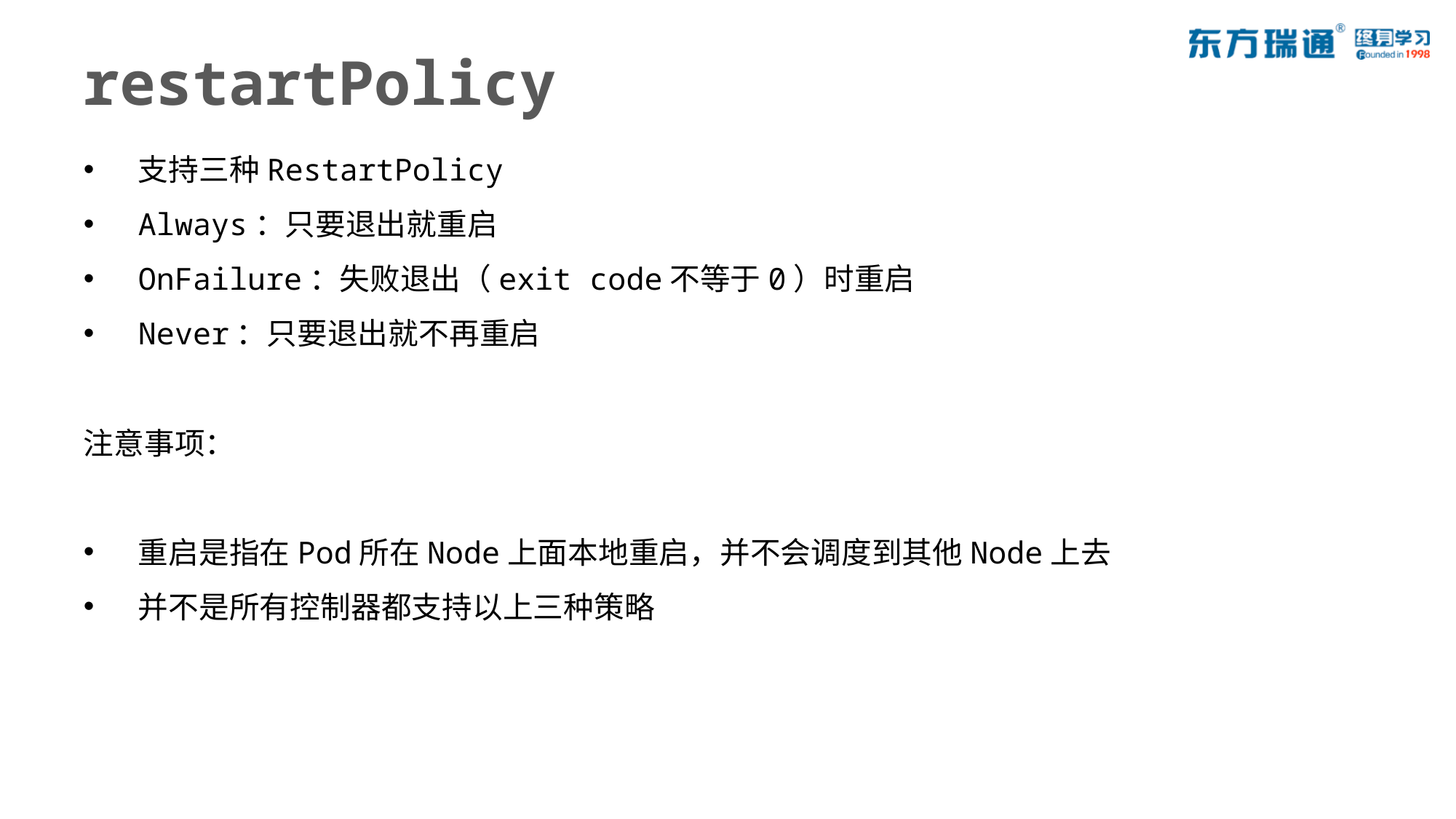

# restartPolicy
支持三种RestartPolicy
Always：只要退出就重启
OnFailure：失败退出（exit code不等于0）时重启
Never：只要退出就不再重启

注意事项：

重启是指在Pod所在Node上面本地重启，并不会调度到其他Node上去
并不是所有控制器都支持以上三种策略